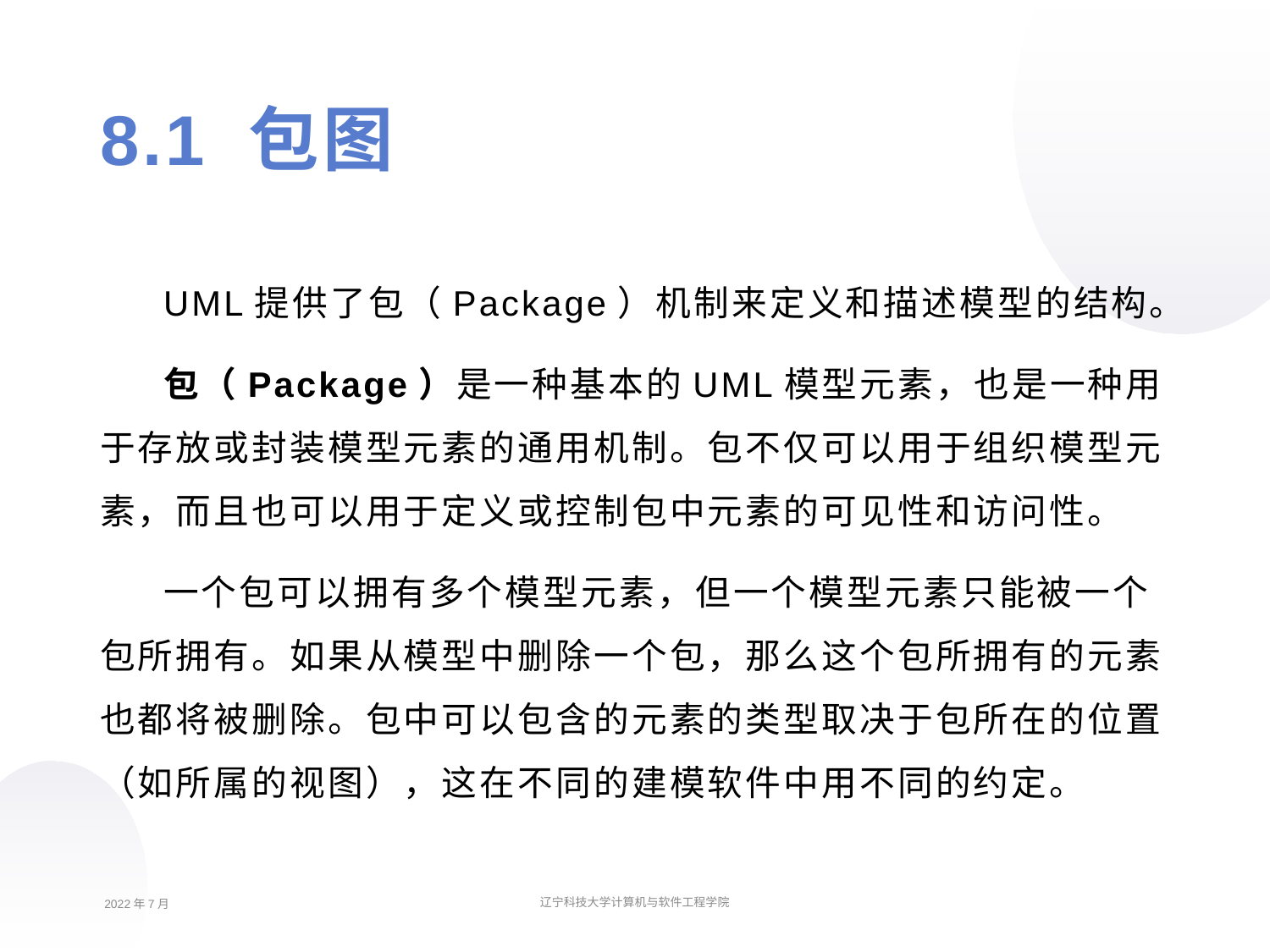

8.1 包图
UML提供了包（Package）机制来定义和描述模型的结构。
包（Package）是一种基本的UML模型元素，也是一种用于存放或封装模型元素的通用机制。包不仅可以用于组织模型元素，而且也可以用于定义或控制包中元素的可见性和访问性。
一个包可以拥有多个模型元素，但一个模型元素只能被一个包所拥有。如果从模型中删除一个包，那么这个包所拥有的元素也都将被删除。包中可以包含的元素的类型取决于包所在的位置（如所属的视图），这在不同的建模软件中用不同的约定。

2022年7月
辽宁科技大学计算机与软件工程学院
3